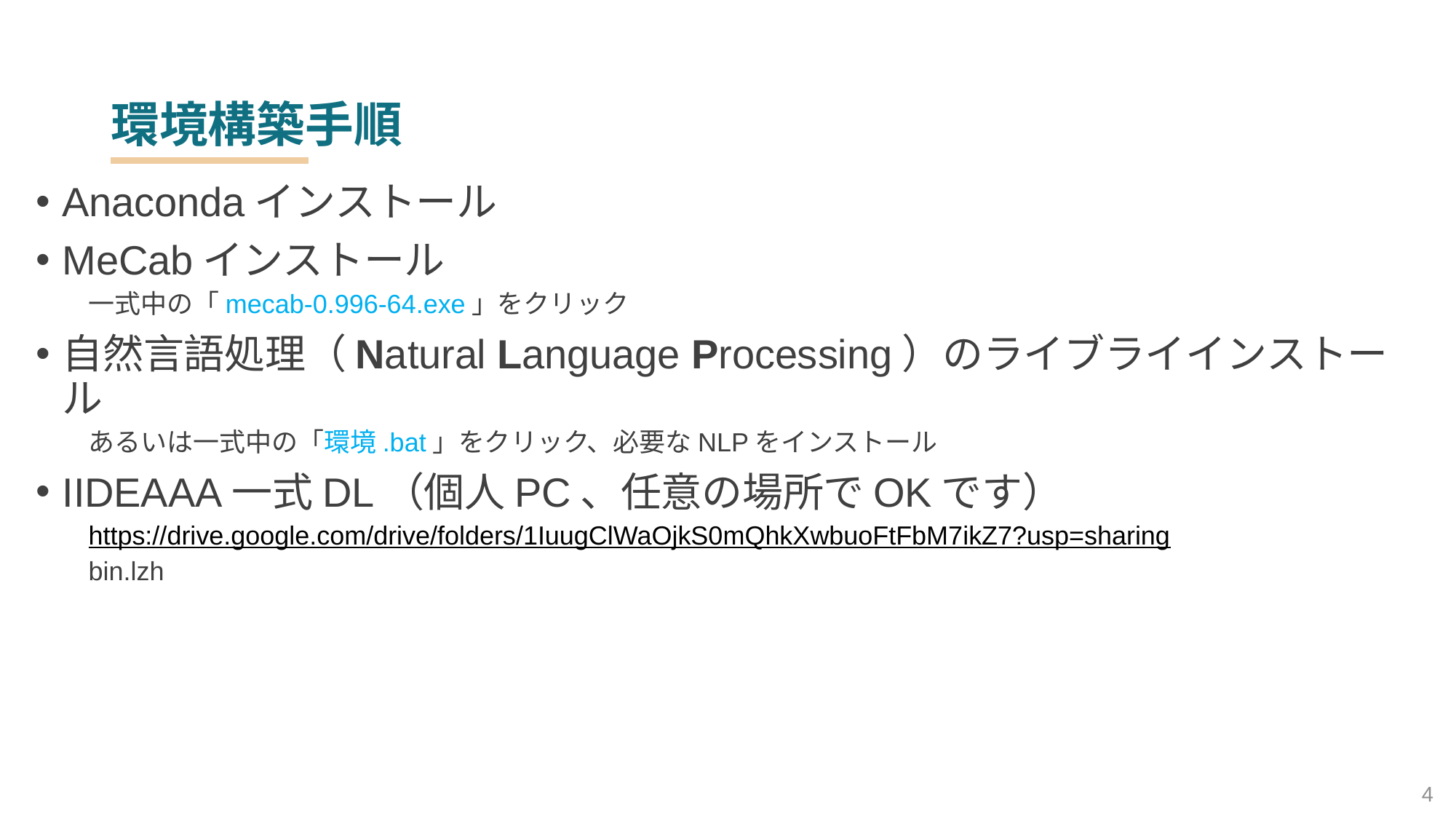

# 環境構築手順
Anacondaインストール
MeCabインストール
一式中の「mecab-0.996-64.exe」をクリック
自然言語処理（Natural Language Processing）のライブライインストール
あるいは一式中の「環境.bat」をクリック、必要なNLPをインストール
IIDEAAA一式DL（個人PC、任意の場所でOKです）
https://drive.google.com/drive/folders/1IuugClWaOjkS0mQhkXwbuoFtFbM7ikZ7?usp=sharing
bin.lzh
4